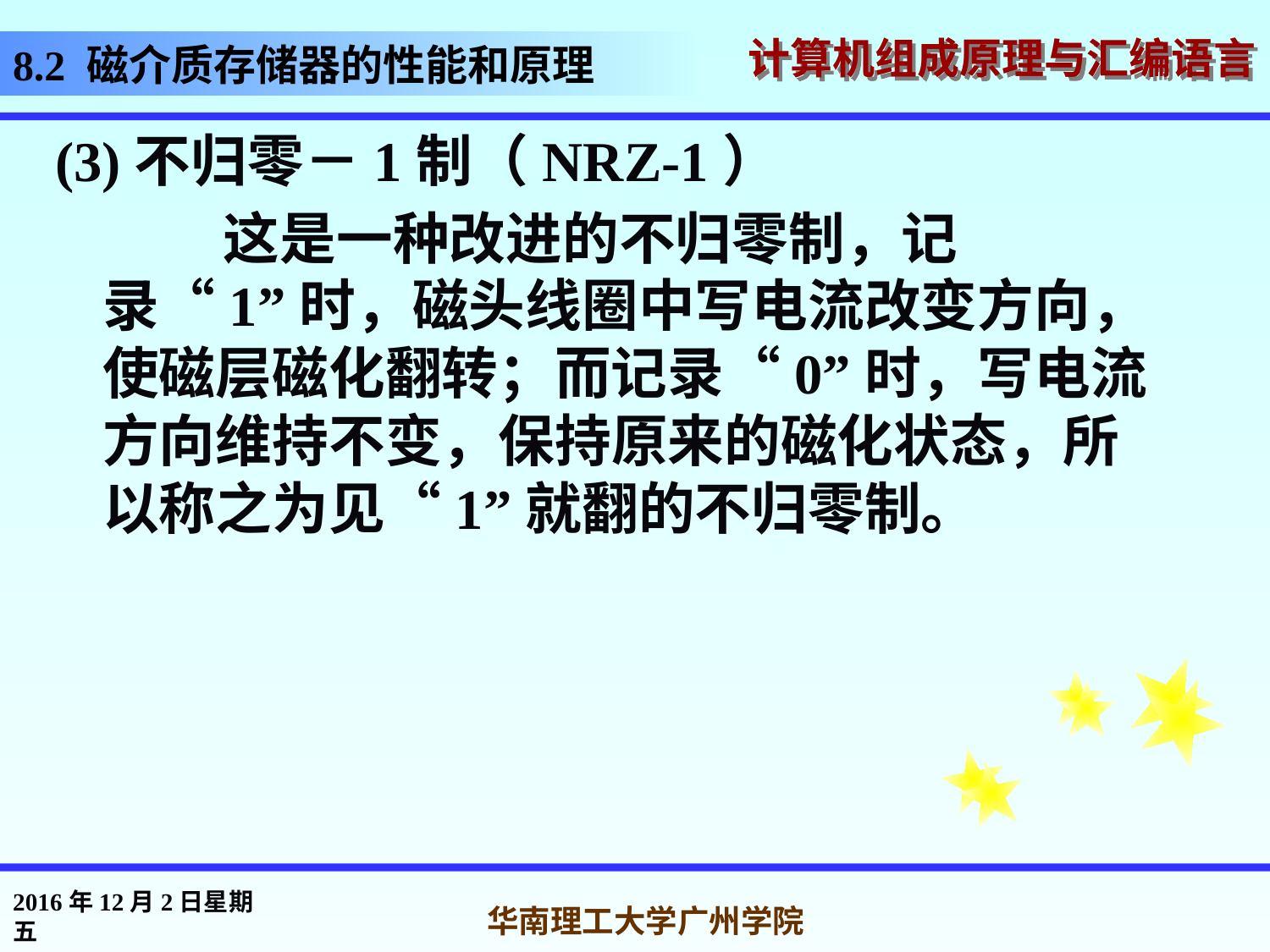

# 8.2 磁介质存储器的性能和原理
(3)不归零－1制（NRZ-1）
            这是一种改进的不归零制，记录“1”时，磁头线圈中写电流改变方向，使磁层磁化翻转；而记录“0”时，写电流方向维持不变，保持原来的磁化状态，所以称之为见“1”就翻的不归零制。
2016年12月2日星期五
华南理工大学广州学院